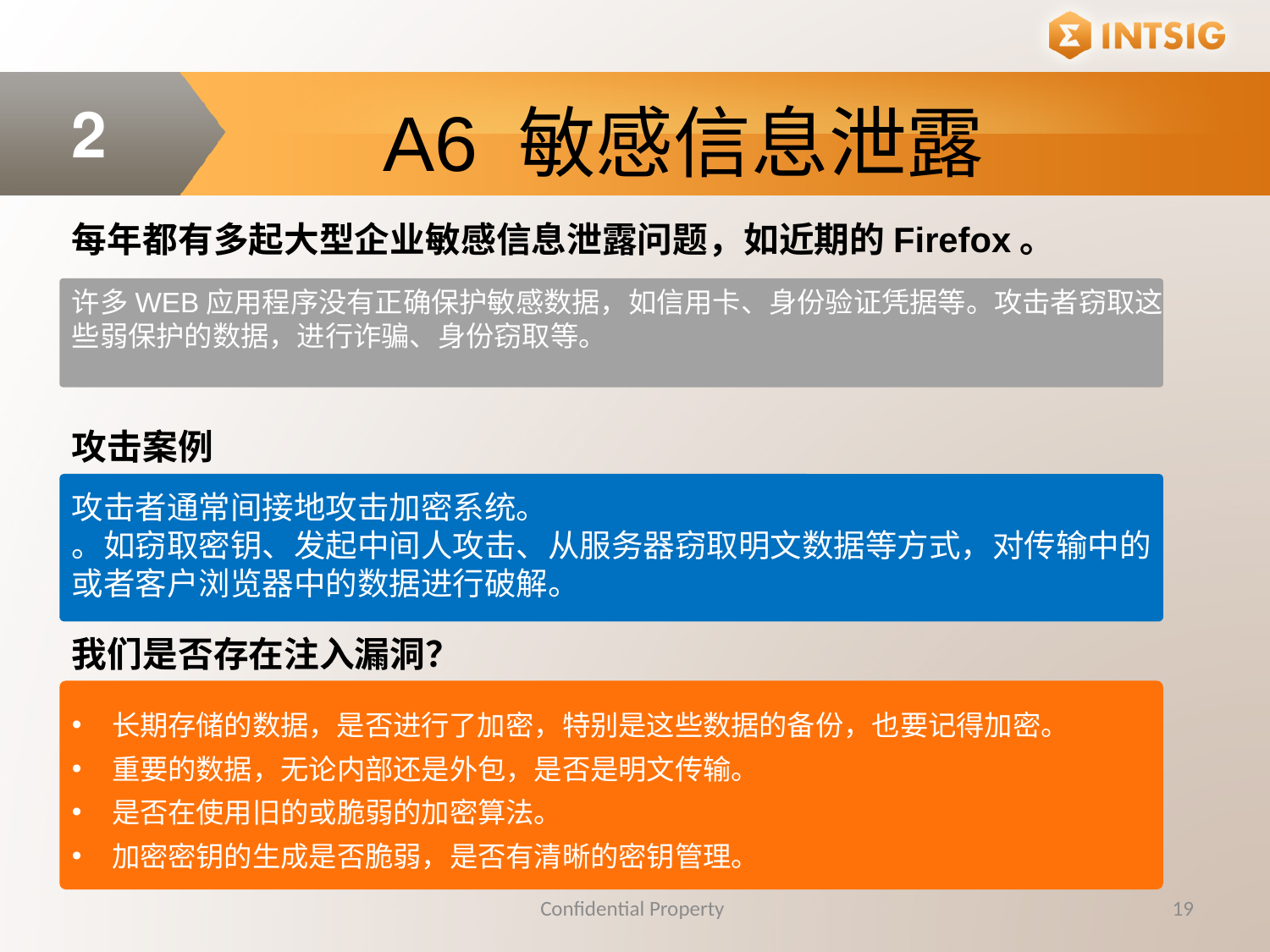

A6 敏感信息泄露
2
每年都有多起大型企业敏感信息泄露问题，如近期的Firefox。
许多WEB应用程序没有正确保护敏感数据，如信用卡、身份验证凭据等。攻击者窃取这些弱保护的数据，进行诈骗、身份窃取等。

攻击案例

攻击者通常间接地攻击加密系统。
。如窃取密钥、发起中间人攻击、从服务器窃取明文数据等方式，对传输中的或者客户浏览器中的数据进行破解。
我们是否存在注入漏洞？

长期存储的数据，是否进行了加密，特别是这些数据的备份，也要记得加密。
重要的数据，无论内部还是外包，是否是明文传输。
是否在使用旧的或脆弱的加密算法。
加密密钥的生成是否脆弱，是否有清晰的密钥管理。
Confidential Property
19